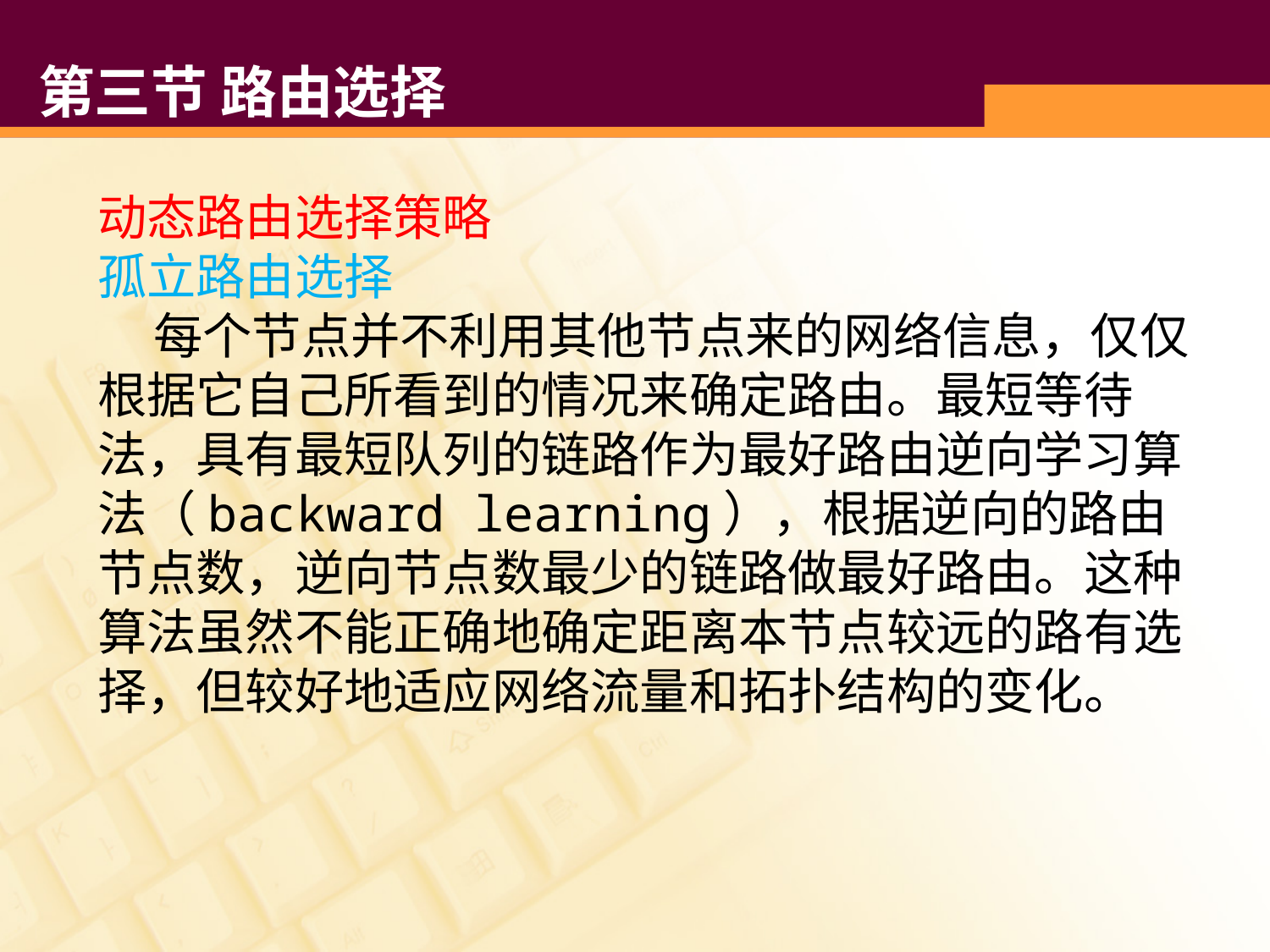

# 第三节 路由选择
动态路由选择策略
孤立路由选择
    每个节点并不利用其他节点来的网络信息，仅仅根据它自己所看到的情况来确定路由。最短等待法，具有最短队列的链路作为最好路由逆向学习算法（backward learning），根据逆向的路由节点数，逆向节点数最少的链路做最好路由。这种算法虽然不能正确地确定距离本节点较远的路有选择，但较好地适应网络流量和拓扑结构的变化。